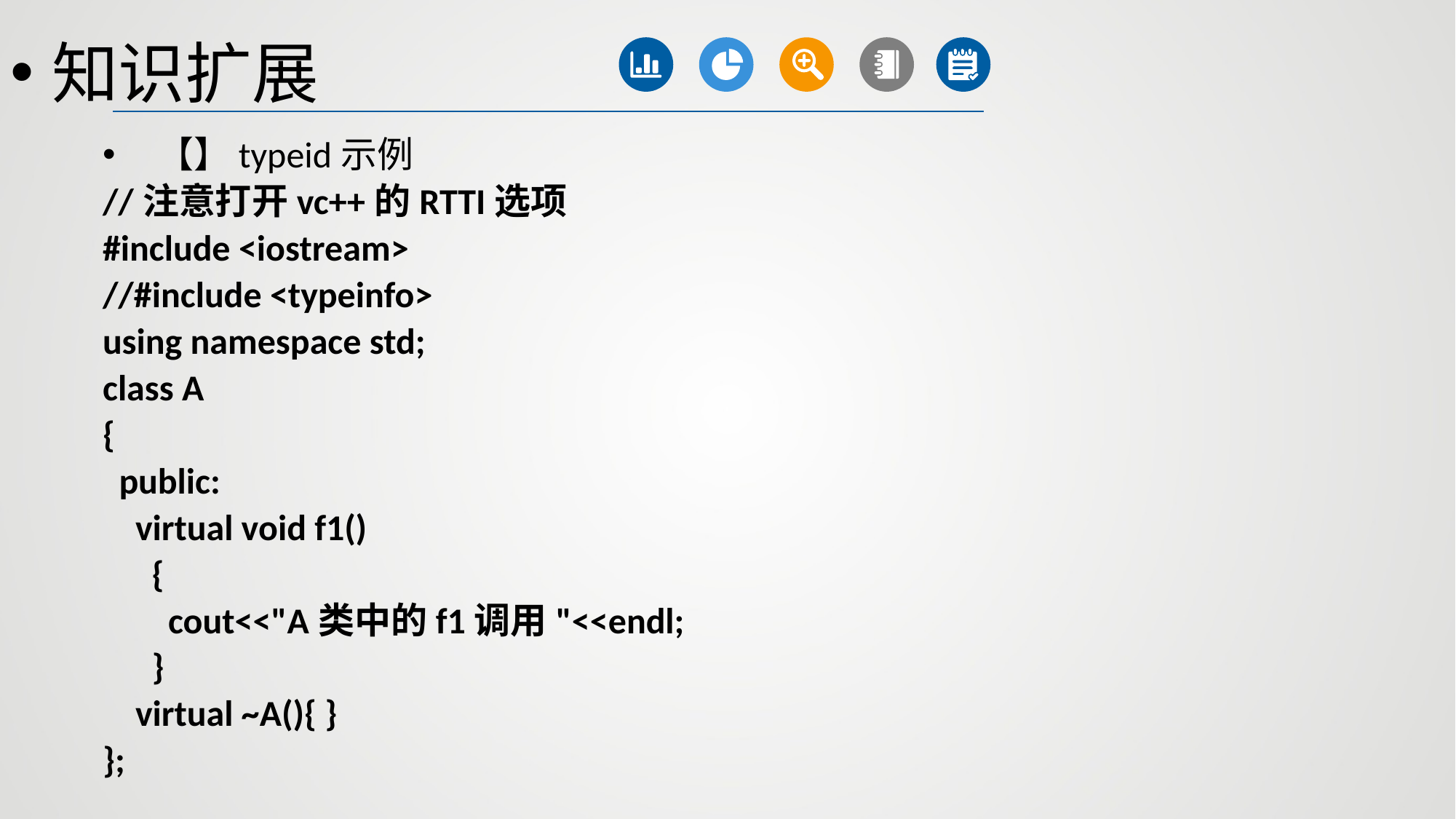

知识扩展

【】typeid示例
//注意打开vc++的RTTI选项
#include <iostream>
//#include <typeinfo>
using namespace std;
class A
{
  public:
    virtual void f1()
      {
        cout<<"A类中的f1调用"<<endl;
      }
    virtual ~A(){ }
};